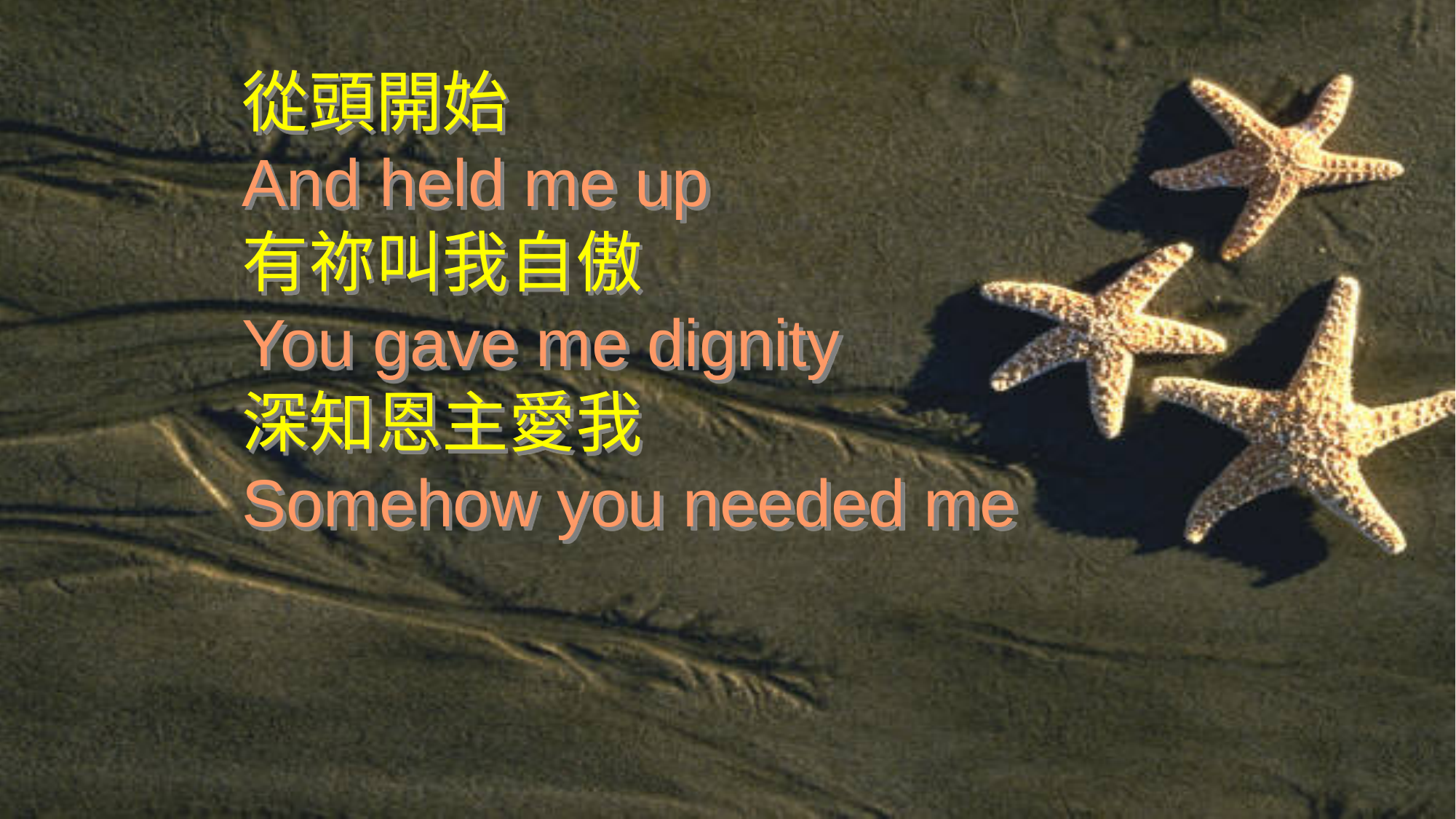

從頭開始
And held me up
有祢叫我自傲
You gave me dignity
深知恩主愛我
Somehow you needed me